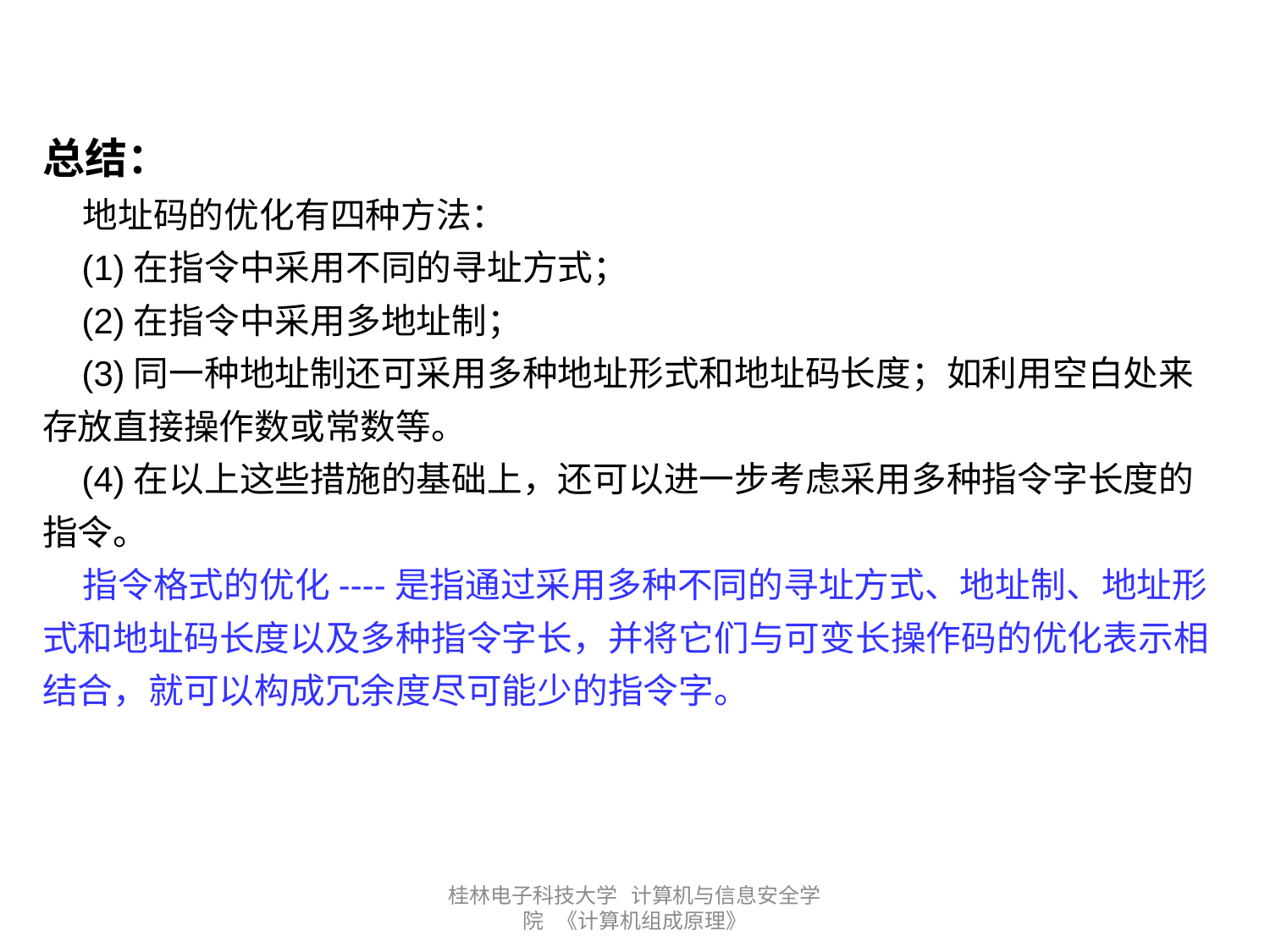

总结：
    地址码的优化有四种方法：
    (1)在指令中采用不同的寻址方式；
    (2)在指令中采用多地址制；
    (3)同一种地址制还可采用多种地址形式和地址码长度；如利用空白处来存放直接操作数或常数等。
    (4)在以上这些措施的基础上，还可以进一步考虑采用多种指令字长度的指令。
    指令格式的优化----是指通过采用多种不同的寻址方式、地址制、地址形式和地址码长度以及多种指令字长，并将它们与可变长操作码的优化表示相结合，就可以构成冗余度尽可能少的指令字。

桂林电子科技大学  计算机与信息安全学院  《计算机组成原理》
13